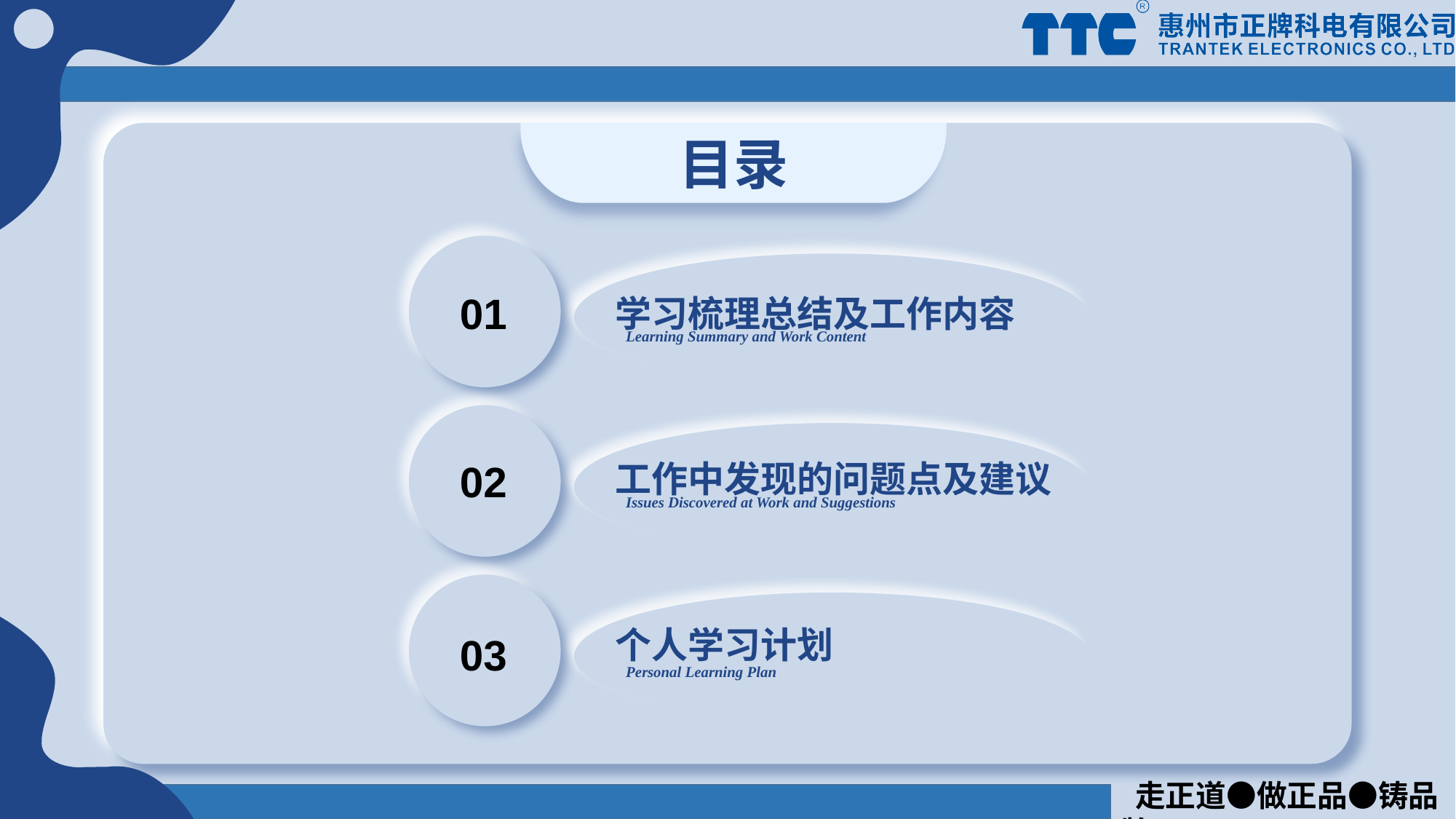

目录

01
学习梳理总结及工作内容
Learning Summary and Work Content

02
工作中发现的问题点及建议

Issues Discovered at Work and Suggestions

个人学习计划
03
Personal Learning Plan